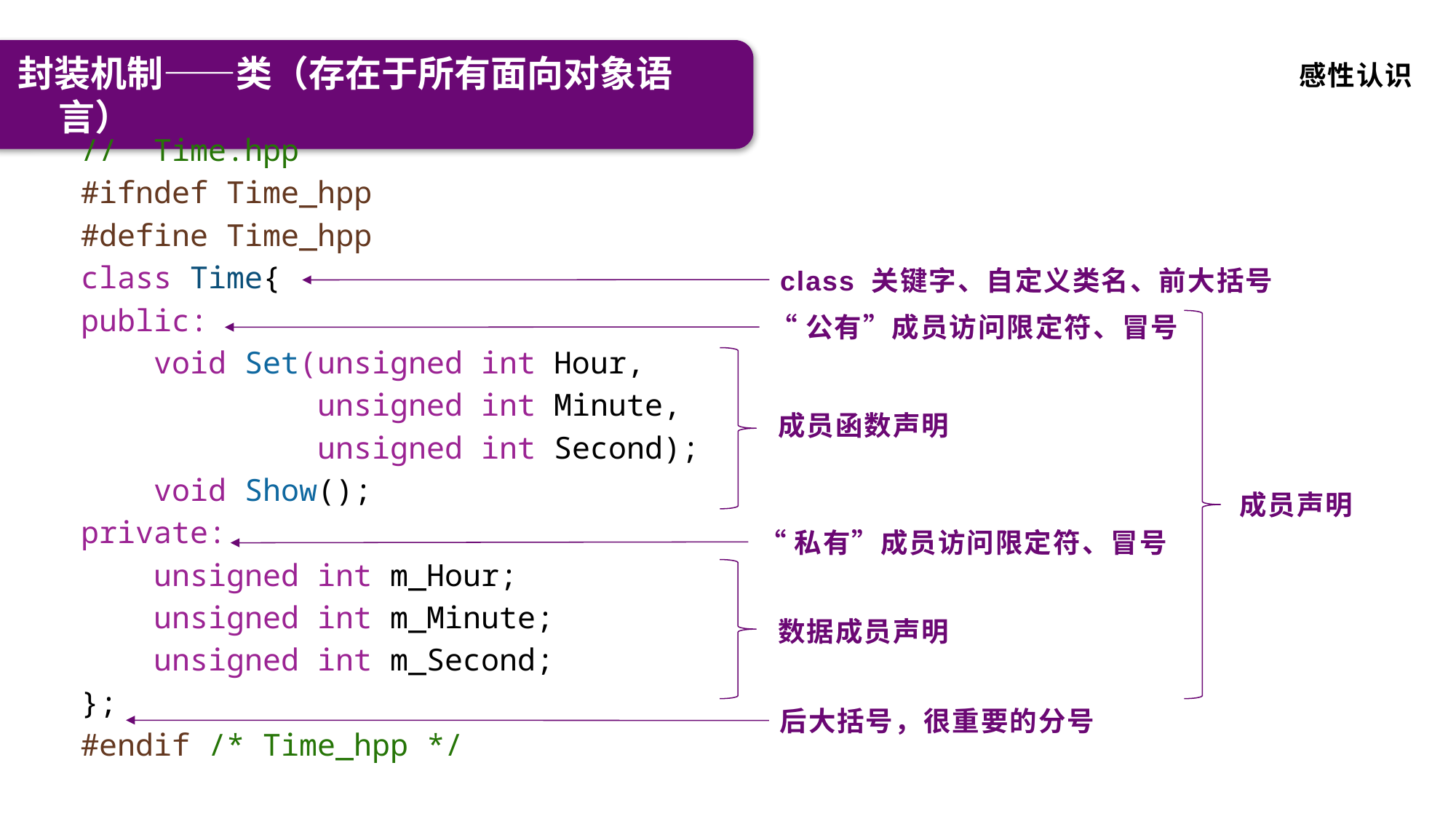

封装机制——类（存在于所有面向对象语言）
感性认识
//  Time.hpp
#ifndef Time_hpp
#define Time_hpp
class Time{
public:
    void Set(unsigned int Hour,
             unsigned int Minute,
             unsigned int Second);
    void Show();
private:
    unsigned int m_Hour;
    unsigned int m_Minute;
    unsigned int m_Second;
};
#endif /* Time_hpp */
class 关键字、自定义类名、前大括号
“公有”成员访问限定符、冒号

成员函数声明
成员声明
“私有”成员访问限定符、冒号

数据成员声明
后大括号，很重要的分号
17